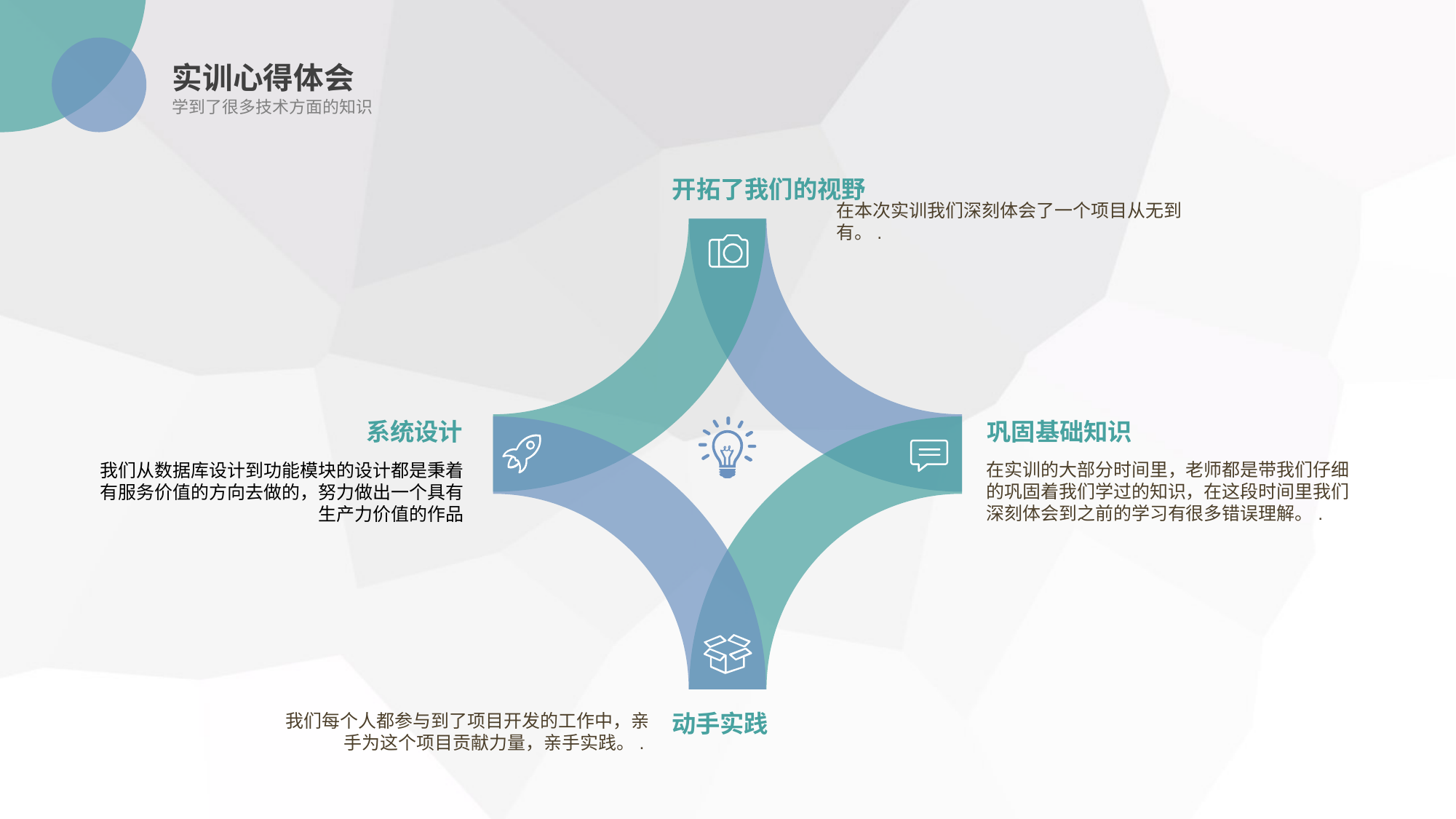

实训心得体会
学到了很多技术方面的知识
开拓了我们的视野
在本次实训我们深刻体会了一个项目从无到有。.

巩固基础知识
在实训的大部分时间里，老师都是带我们仔细的巩固着我们学过的知识，在这段时间里我们深刻体会到之前的学习有很多错误理解。.
系统设计
我们从数据库设计到功能模块的设计都是秉着有服务价值的方向去做的，努力做出一个具有生产力价值的作品

动手实践
我们每个人都参与到了项目开发的工作中，亲手为这个项目贡献力量，亲手实践。.